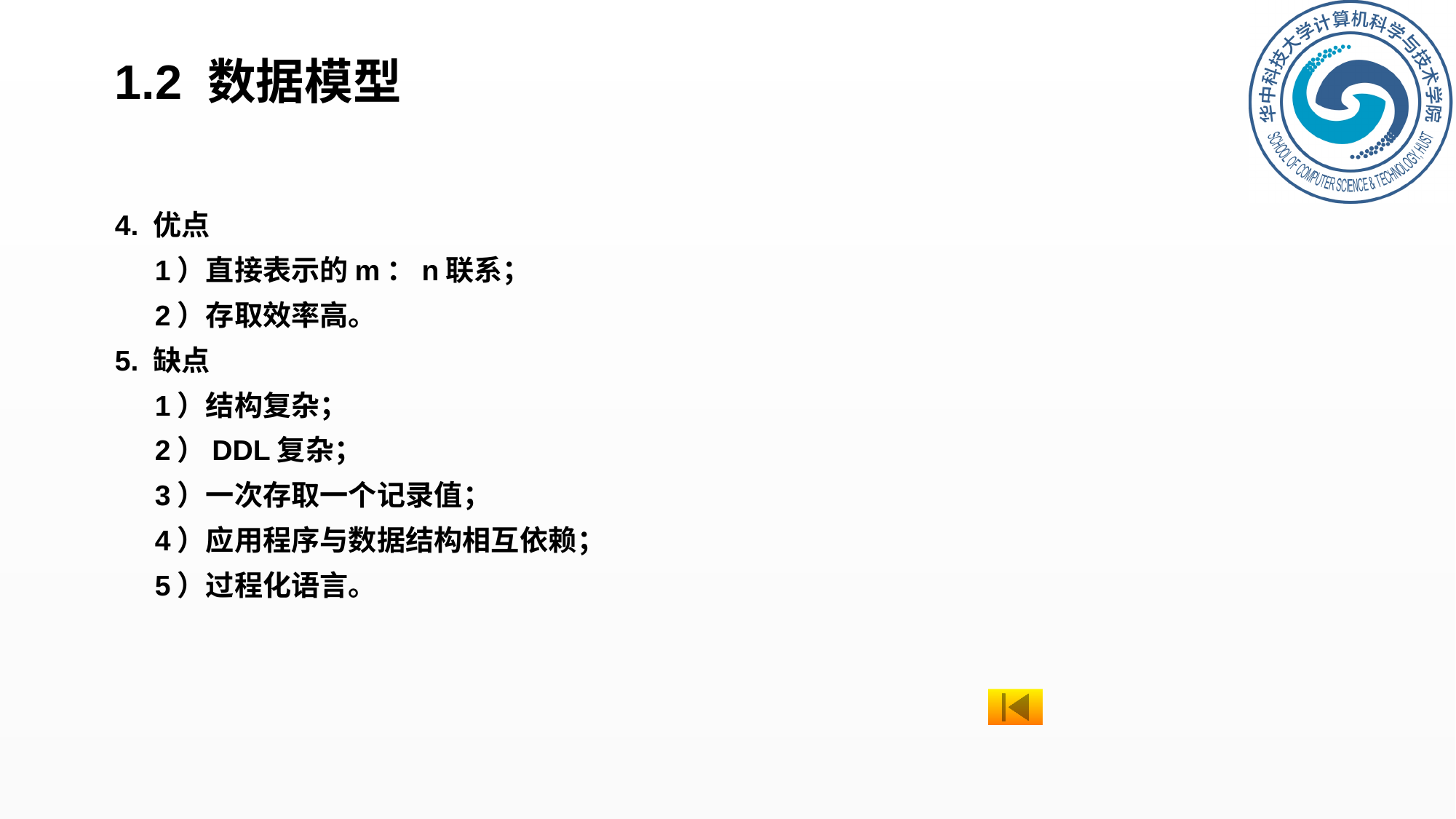

# 1.2 数据模型
4. 优点
     1）直接表示的m：n联系；
     2）存取效率高。
5. 缺点
     1）结构复杂；
     2）DDL复杂；
     3）一次存取一个记录值；
     4）应用程序与数据结构相互依赖；
     5）过程化语言。